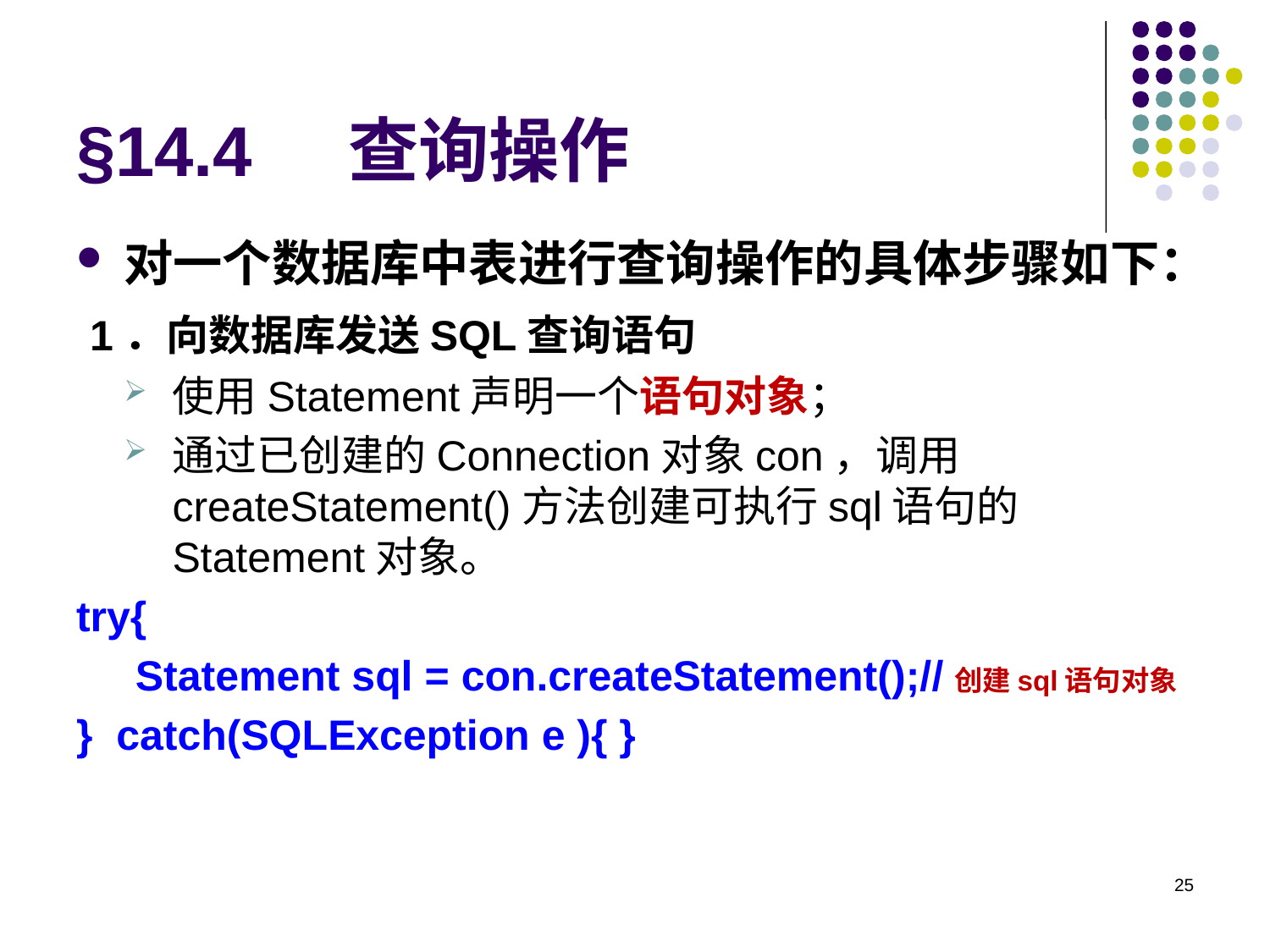

# §14.4    查询操作
对一个数据库中表进行查询操作的具体步骤如下：
 1．向数据库发送SQL查询语句
使用Statement声明一个语句对象；
通过已创建的Connection对象con，调用createStatement()方法创建可执行sql语句的Statement对象。
try{
     Statement sql = con.createStatement();//创建sql语句对象
}  catch(SQLException e ){ }

25